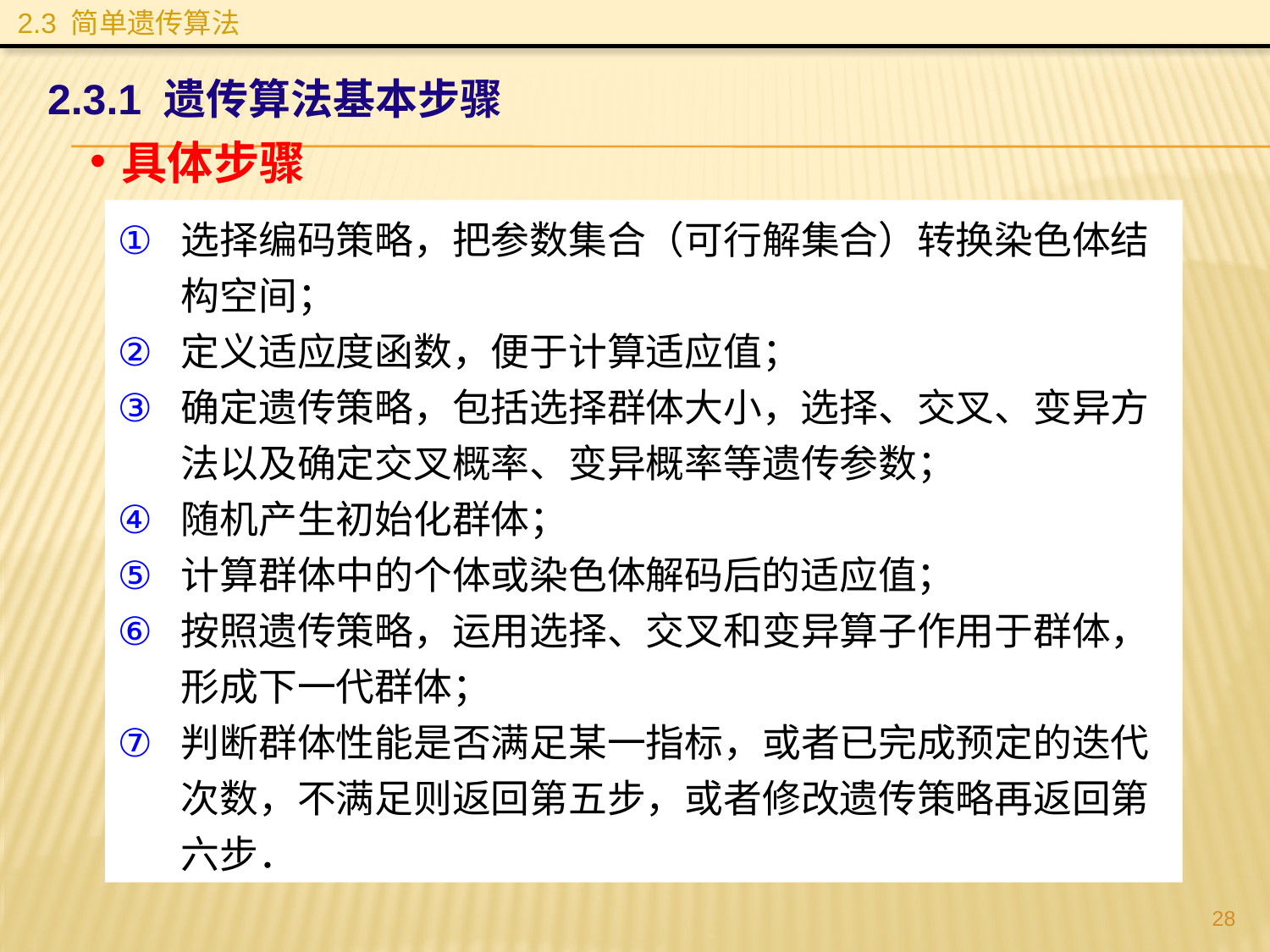

2.3 简单遗传算法

2.3.1 遗传算法基本步骤
具体步骤
选择编码策略，把参数集合（可行解集合）转换染色体结构空间；
定义适应度函数，便于计算适应值；
确定遗传策略，包括选择群体大小，选择、交叉、变异方法以及确定交叉概率、变异概率等遗传参数；
随机产生初始化群体；
计算群体中的个体或染色体解码后的适应值；
按照遗传策略，运用选择、交叉和变异算子作用于群体，形成下一代群体；
判断群体性能是否满足某一指标，或者已完成预定的迭代次数，不满足则返回第五步，或者修改遗传策略再返回第六步．
28